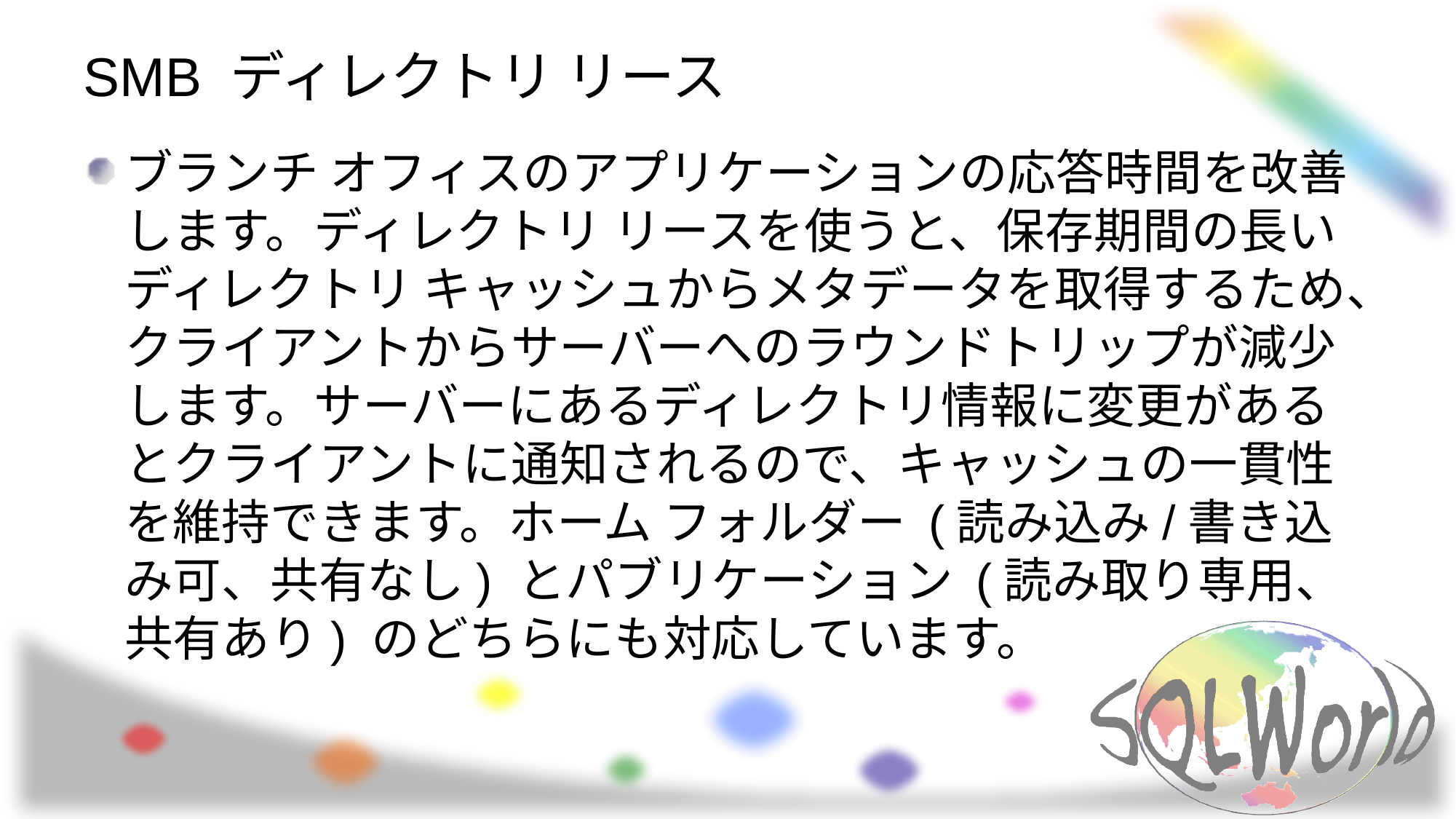

# SMB ディレクトリ リース
ブランチ オフィスのアプリケーションの応答時間を改善します。ディレクトリ リースを使うと、保存期間の長いディレクトリ キャッシュからメタデータを取得するため、クライアントからサーバーへのラウンドトリップが減少します。サーバーにあるディレクトリ情報に変更があるとクライアントに通知されるので、キャッシュの一貫性を維持できます。ホーム フォルダー (読み込み/書き込み可、共有なし) とパブリケーション (読み取り専用、共有あり) のどちらにも対応しています。